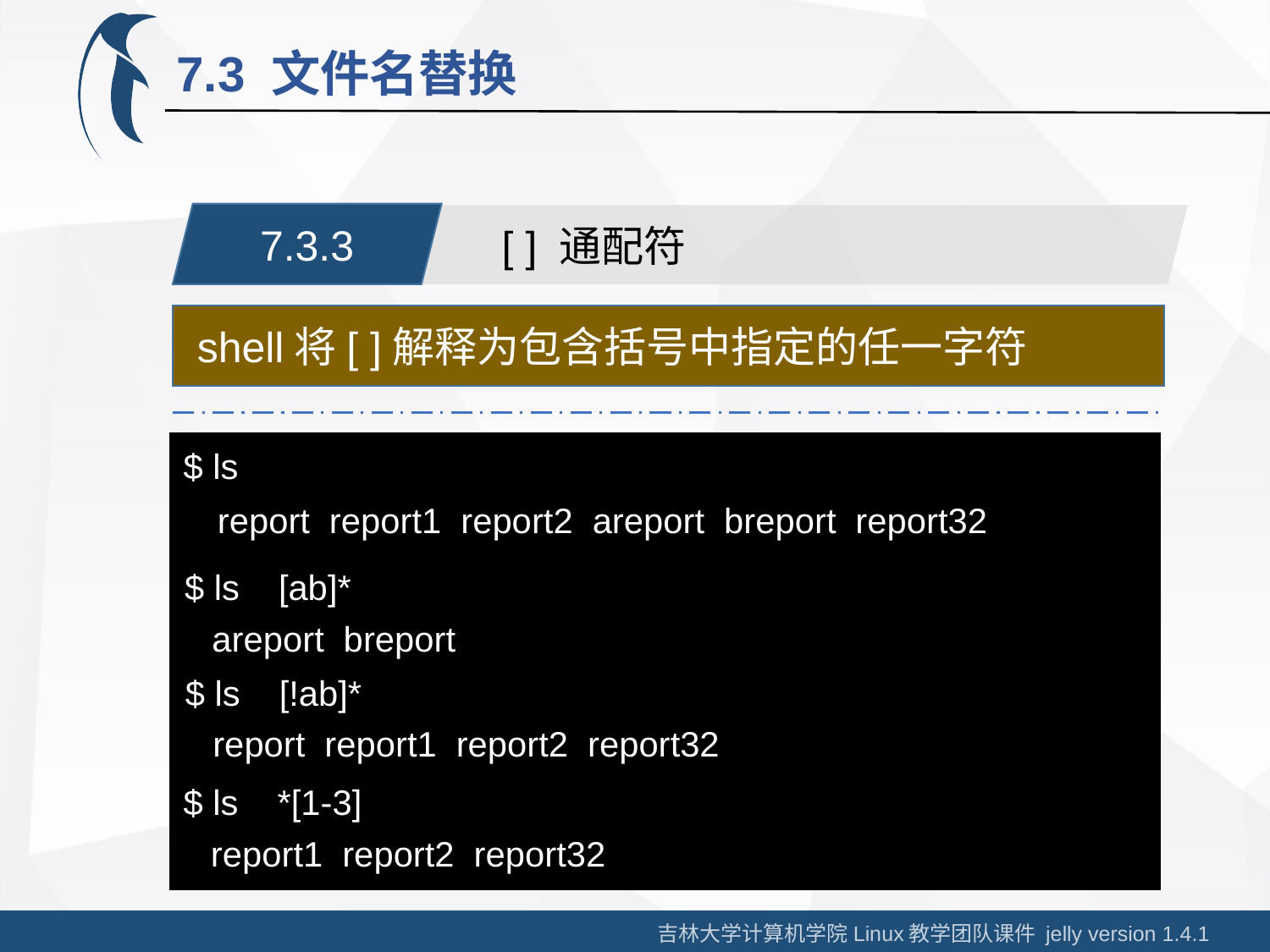

7.3 文件名替换
7.3.3
[ ] 通配符
 shell将[ ]解释为包含括号中指定的任一字符

$ ls
   report  report1  report2  areport  breport  report32
$ ls    [ab]*
   areport  breport
$ ls    [!ab]*
   report  report1  report2  report32
$ ls    *[1-3]
   report1  report2  report32